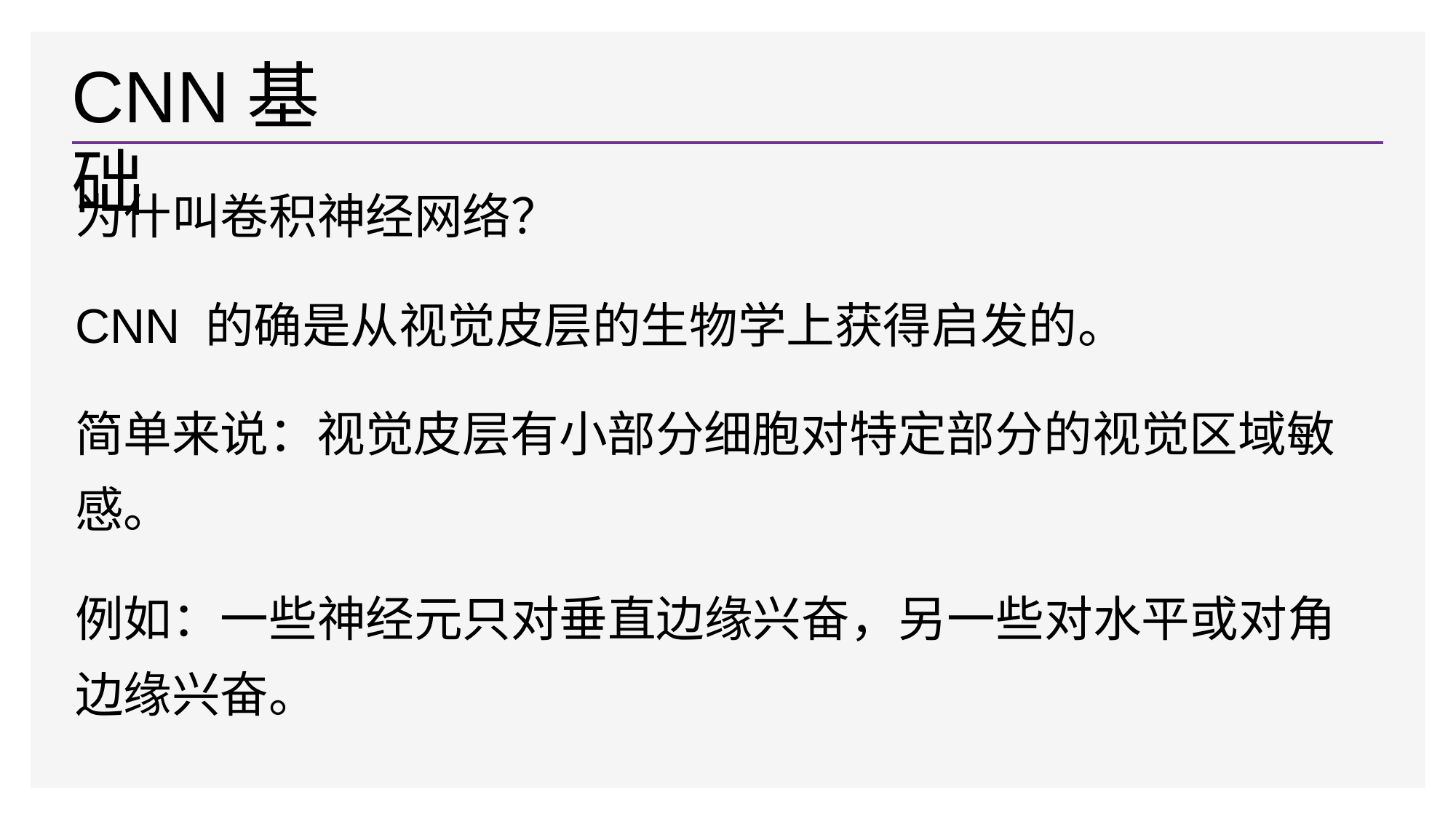

# CNN基础
为什叫卷积神经网络？
CNN 的确是从视觉皮层的生物学上获得启发的。
简单来说：视觉皮层有小部分细胞对特定部分的视觉区域敏 感。
例如：一些神经元只对垂直边缘兴奋，另一些对水平或对角 边缘兴奋。